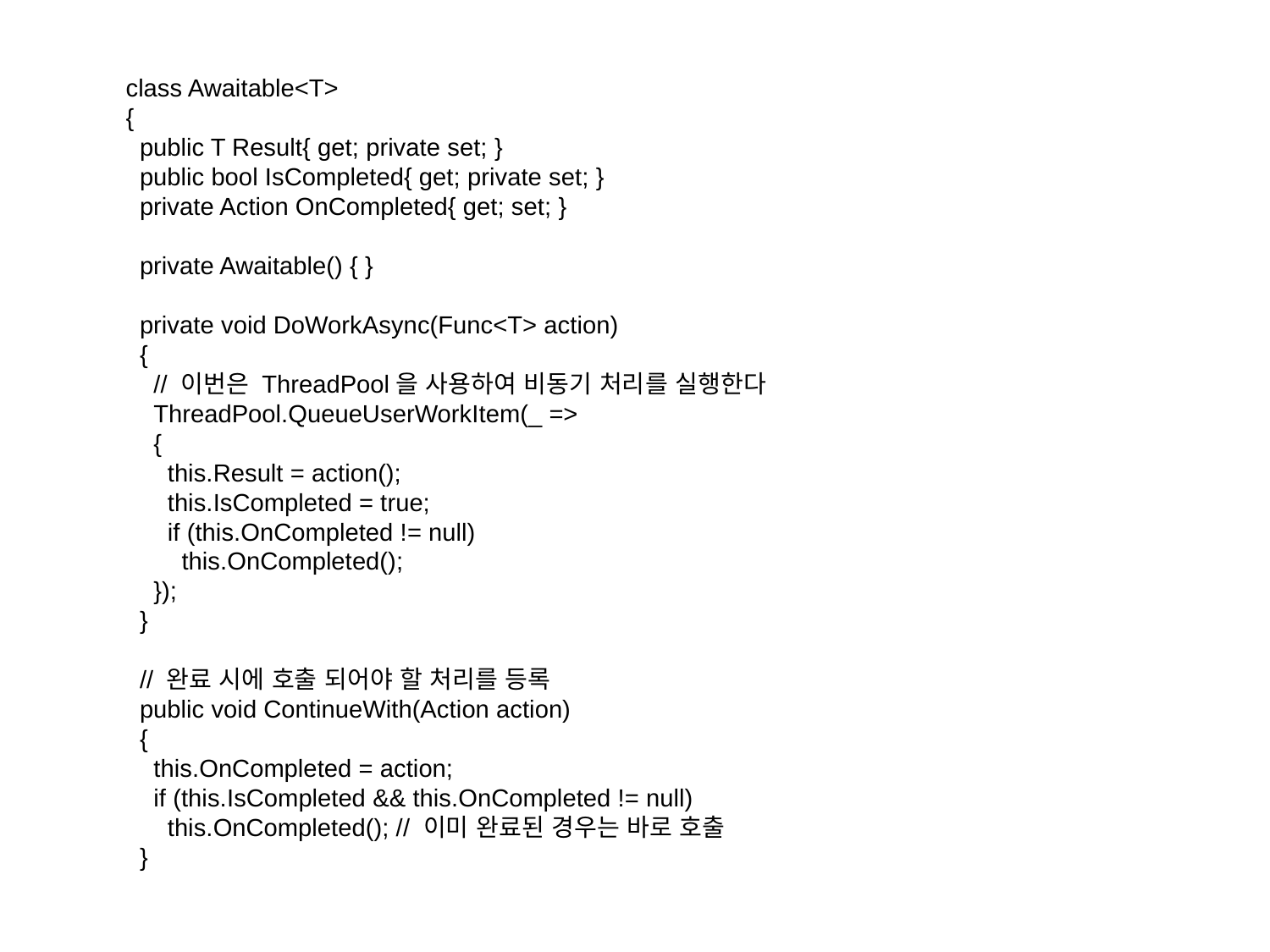

class Awaitable<T>
{
  public T Result{ get; private set; }
  public bool IsCompleted{ get; private set; }
  private Action OnCompleted{ get; set; }

  private Awaitable() { }

  private void DoWorkAsync(Func<T> action)
  {
    // 이번은 ThreadPool을 사용하여 비동기 처리를 실행한다
    ThreadPool.QueueUserWorkItem(_ =>
    {
      this.Result = action();
      this.IsCompleted = true;
      if (this.OnCompleted != null)
        this.OnCompleted();
    });
  }

  // 완료 시에 호출 되어야 할 처리를 등록
  public void ContinueWith(Action action)
  {
    this.OnCompleted = action;
    if (this.IsCompleted && this.OnCompleted != null)
      this.OnCompleted(); // 이미 완료된 경우는 바로 호출
  }